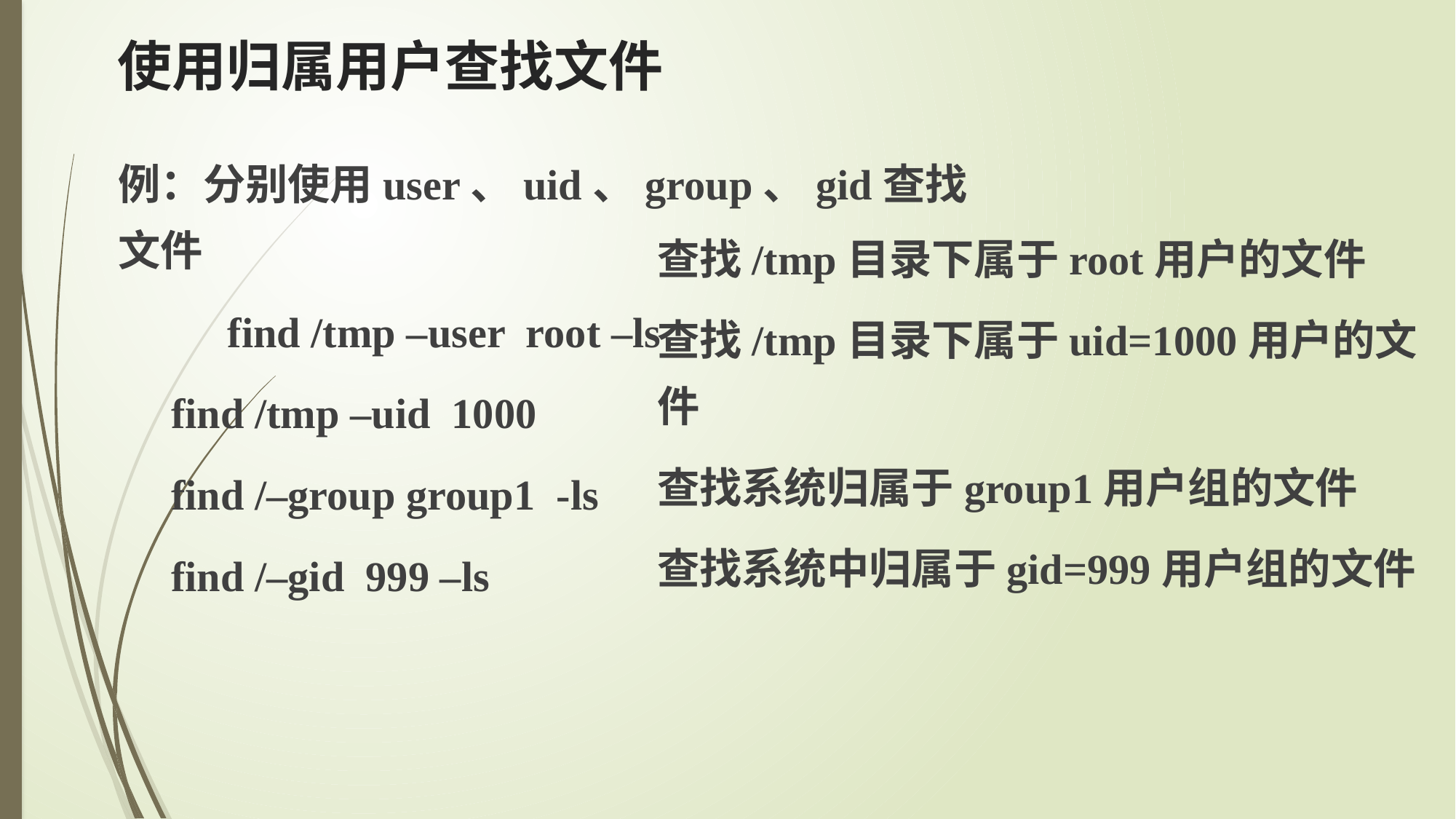

# 使用归属用户查找文件
例：分别使用user、uid、group、gid查找文件
	find /tmp –user  root –ls
     find /tmp –uid  1000
     find /–group group1  -ls
     find /–gid  999 –ls
查找/tmp目录下属于root用户的文件
查找/tmp目录下属于uid=1000用户的文件
查找系统归属于group1用户组的文件
查找系统中归属于gid=999用户组的文件